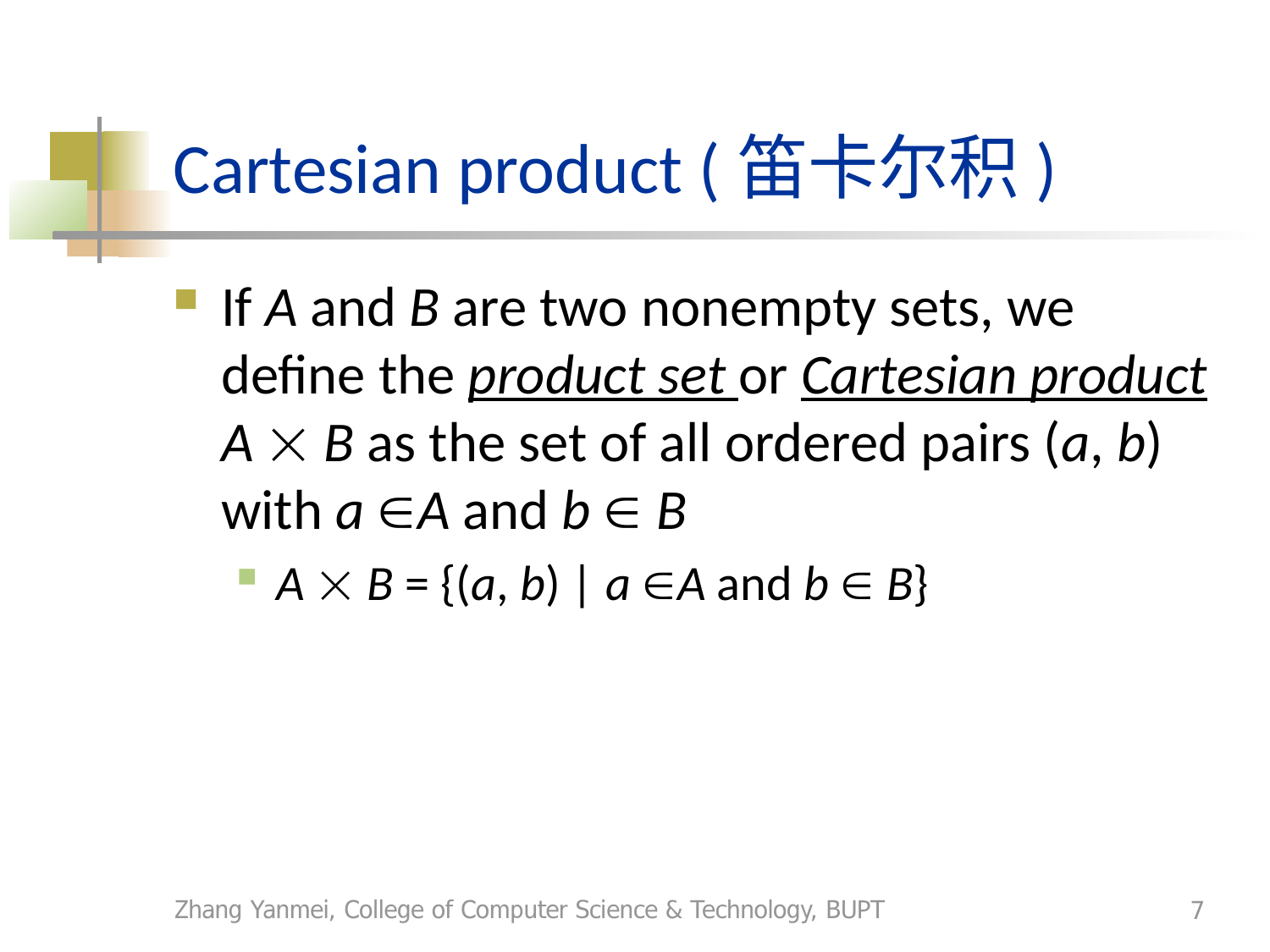

# Cartesian product (笛卡尔积)
If A and B are two nonempty sets, we define the product set or Cartesian product A × B as the set of all ordered pairs (a, b) with a ∈A and b ∈ B
A × B = {(a, b) | a ∈A and b ∈ B}
Zhang Yanmei, College of Computer Science & Technology, BUPT
7